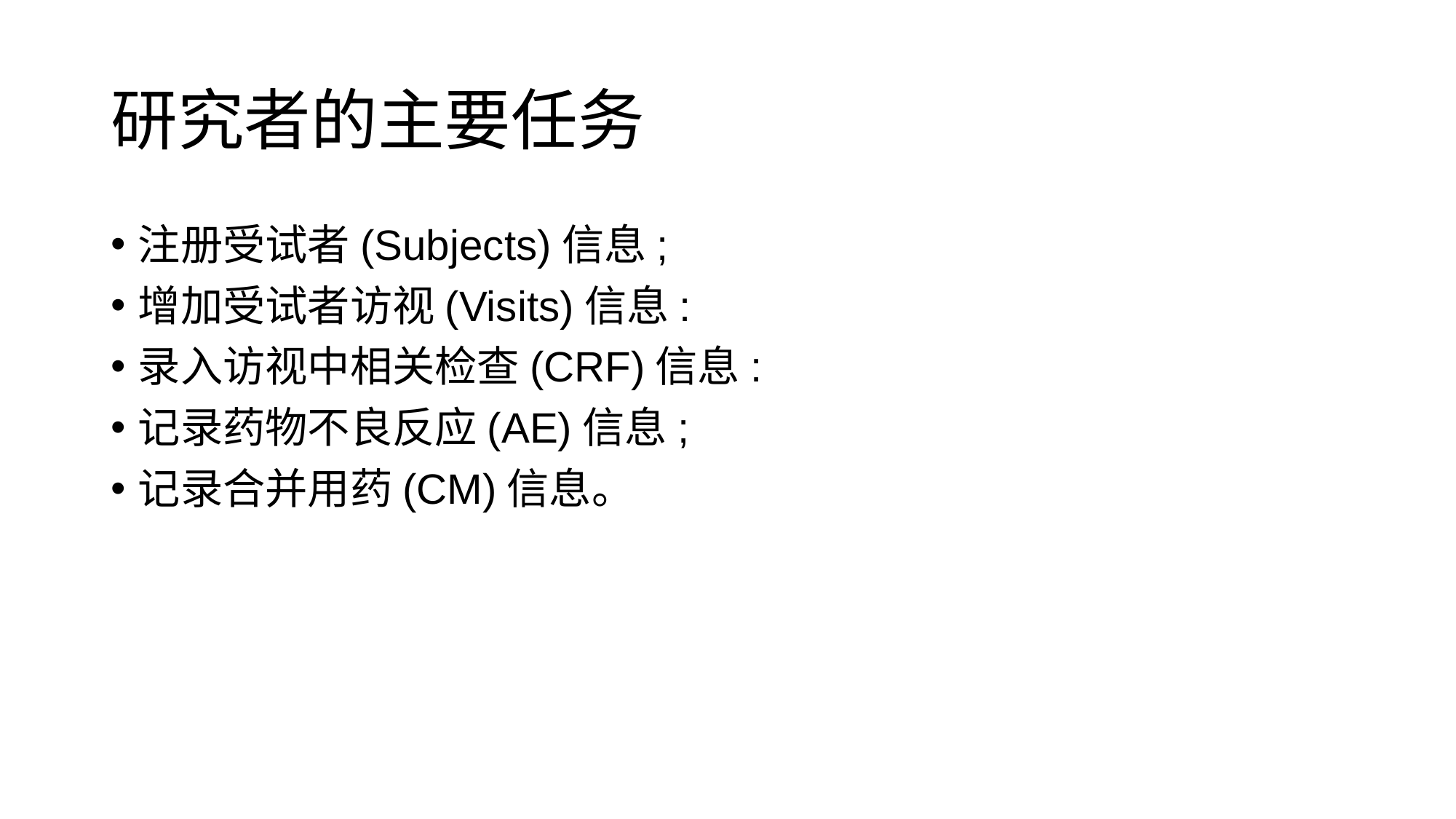

# 研究者的主要任务
注册受试者(Subjects)信息;
增加受试者访视(Visits)信息:
录入访视中相关检查(CRF)信息:
记录药物不良反应(AE)信息;
记录合并用药(CM)信息。